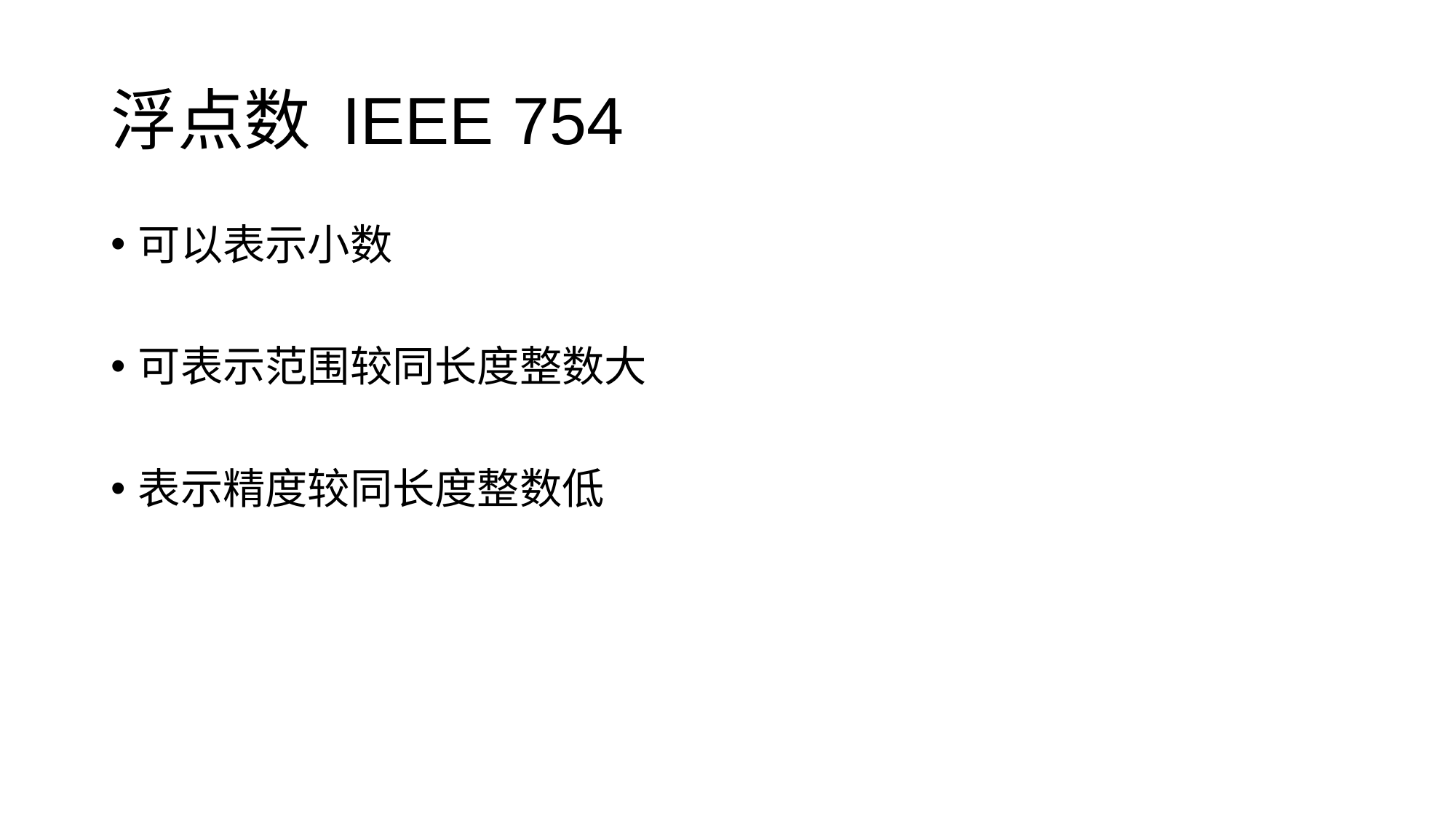

# 浮点数 IEEE 754
可以表示小数

可表示范围较同长度整数大

表示精度较同长度整数低